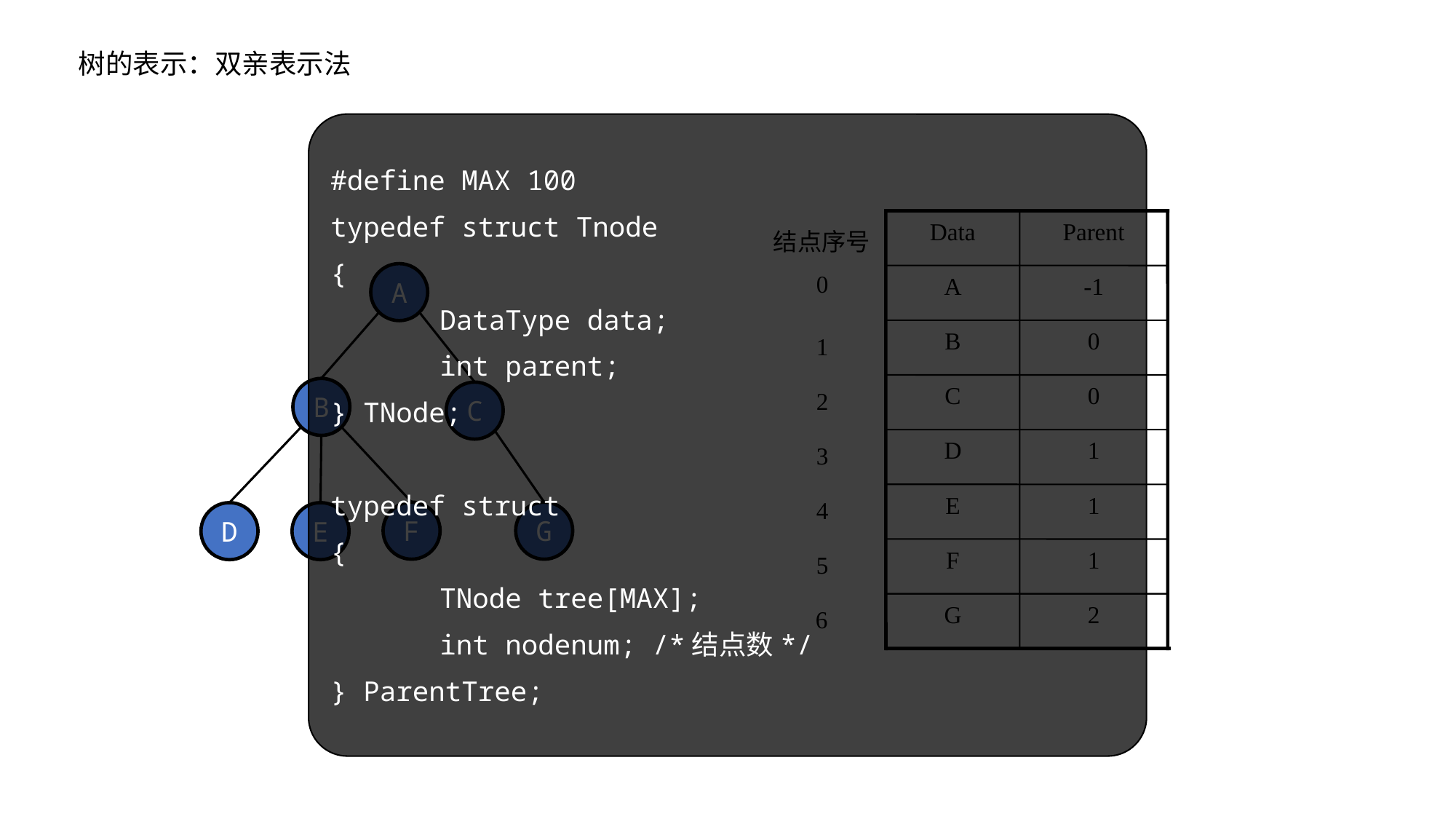

树的表示：双亲表示法
#define MAX 100
typedef struct Tnode
{
	DataType data;
	int parent;
} TNode;

typedef struct
{
	TNode tree[MAX];
	int nodenum; /*结点数*/
} ParentTree;
Data

Parent

结点序号
0
A
A

-1
B

0
1
C

0
B
2
C
D

1
3
E

1
4
F
G
D
E
F

1
5
G

2

6